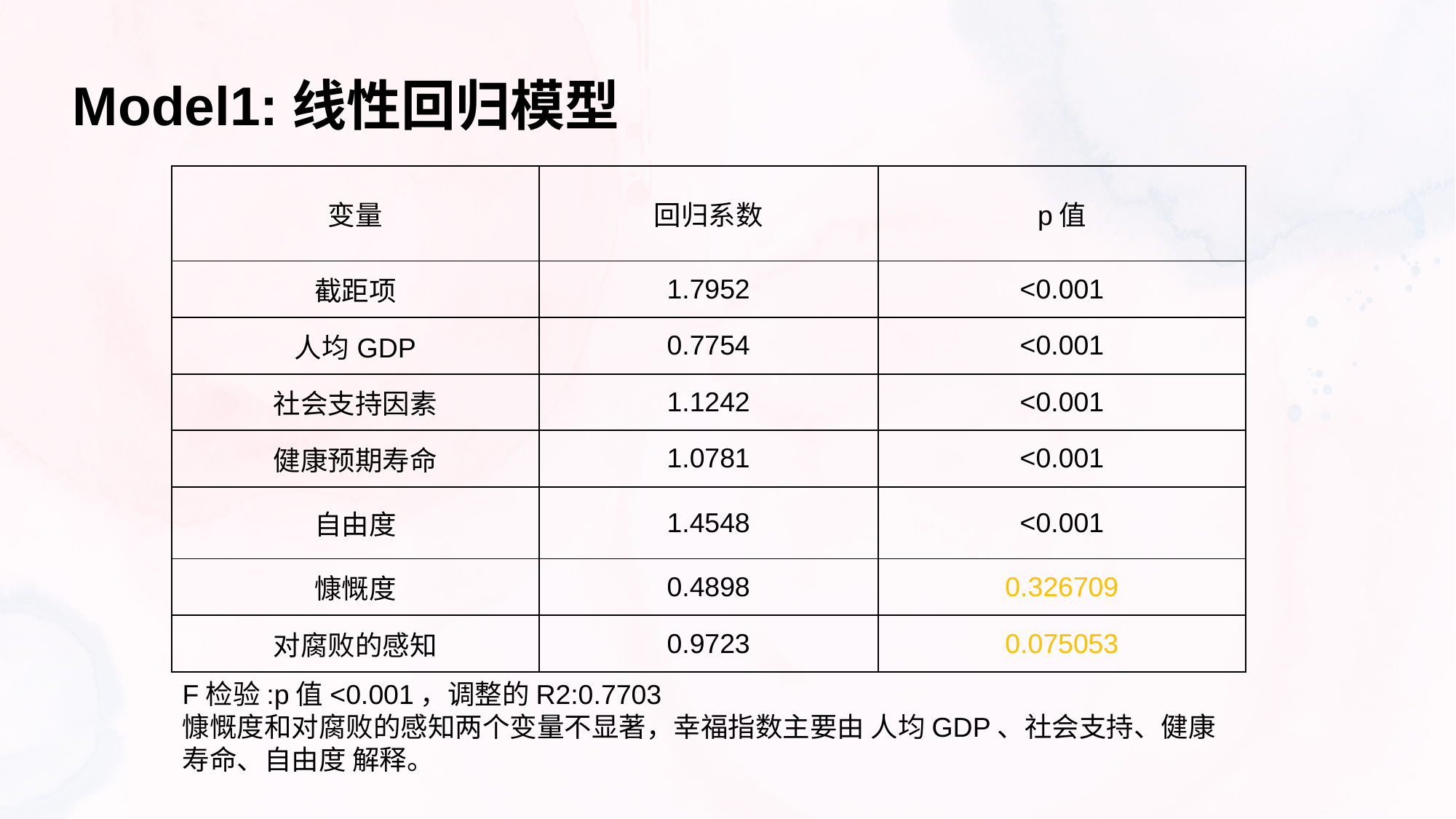

Model1:线性回归模型
| 变量 | 回归系数 | p值 |
| --- | --- | --- |
| 截距项 | 1.7952 | <0.001 |
| 人均GDP | 0.7754 | <0.001 |
| 社会支持因素 | 1.1242 | <0.001 |
| 健康预期寿命 | 1.0781 | <0.001 |
| 自由度 | 1.4548 | <0.001 |
| 慷慨度 | 0.4898 | 0.326709 |
| 对腐败的感知 | 0.9723 | 0.075053 |
F检验:p值<0.001，调整的R2:0.7703
慷慨度和对腐败的感知两个变量不显著，幸福指数主要由 人均GDP、社会支持、健康寿命、自由度 解释。